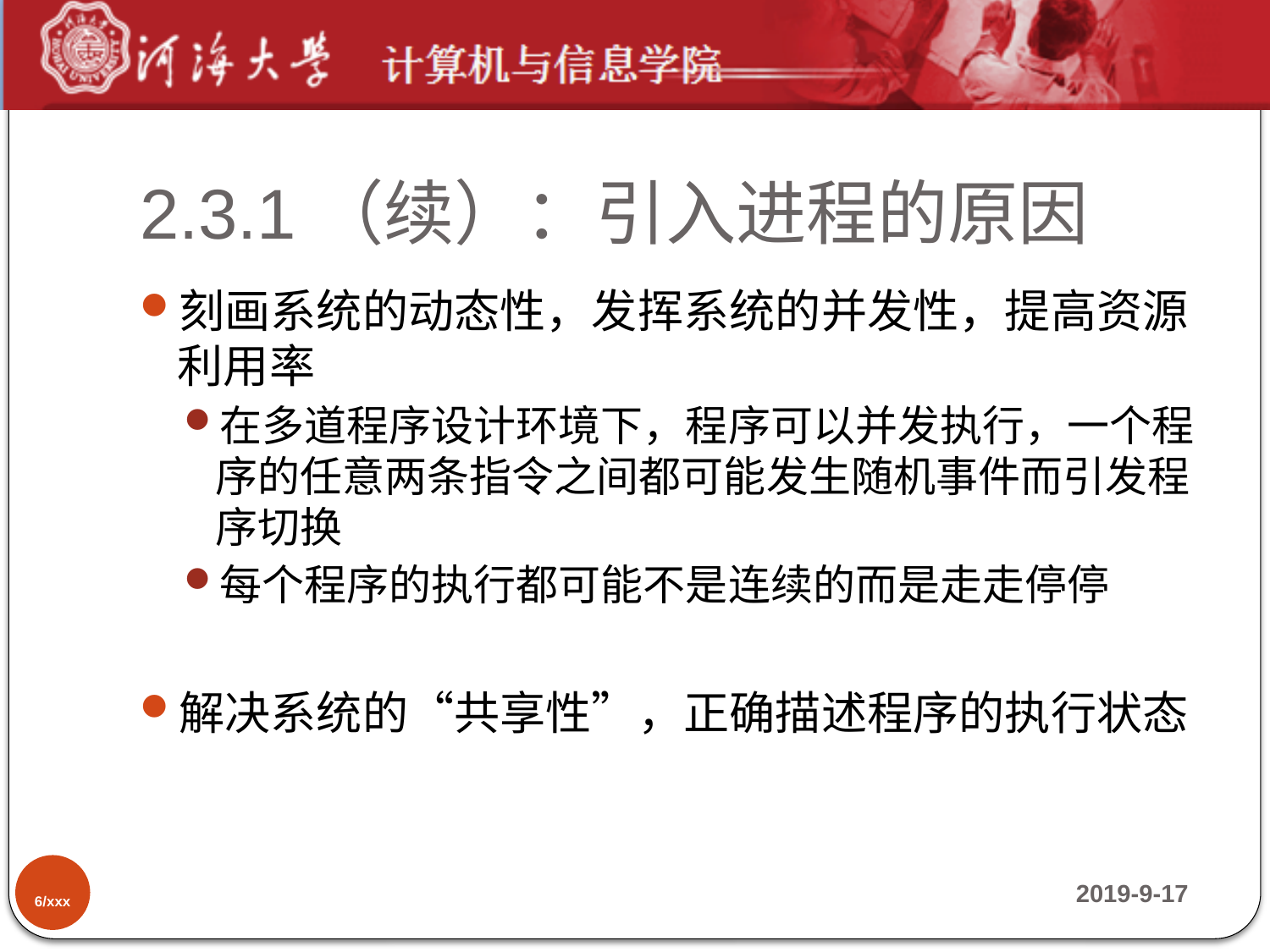

# 2.3.1（续）：引入进程的原因
刻画系统的动态性，发挥系统的并发性，提高资源利用率
在多道程序设计环境下，程序可以并发执行，一个程序的任意两条指令之间都可能发生随机事件而引发程序切换
每个程序的执行都可能不是连续的而是走走停停

解决系统的“共享性”，正确描述程序的执行状态

6/xxx
2019-9-17